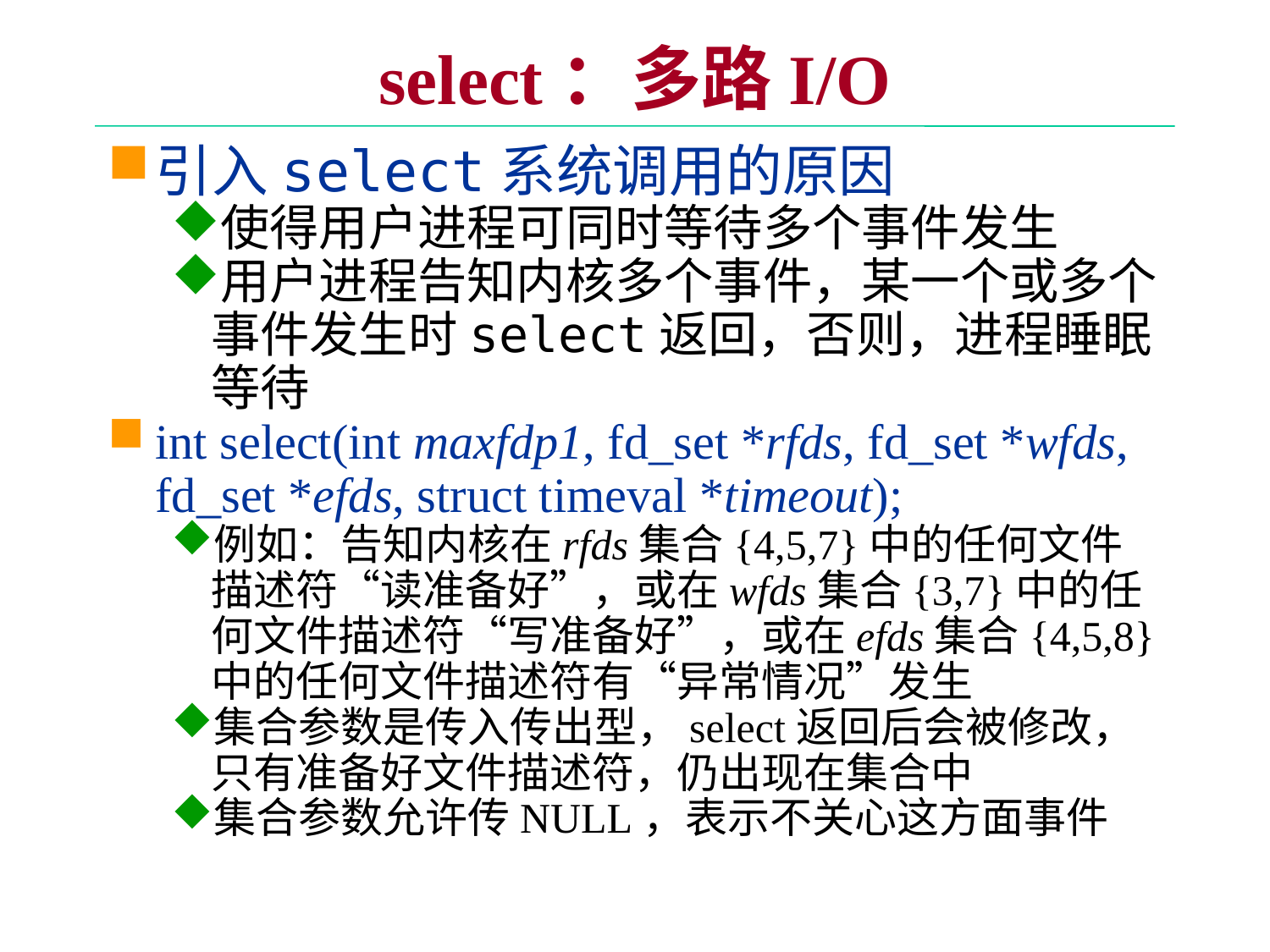

# select：多路I/O
引入select系统调用的原因
使得用户进程可同时等待多个事件发生
用户进程告知内核多个事件，某一个或多个事件发生时select返回，否则，进程睡眠等待
int select(int maxfdp1, fd_set *rfds, fd_set *wfds, fd_set *efds, struct timeval *timeout);
例如：告知内核在rfds集合{4,5,7}中的任何文件描述符“读准备好”，或在wfds集合{3,7}中的任何文件描述符“写准备好”，或在efds集合{4,5,8}中的任何文件描述符有“异常情况”发生
集合参数是传入传出型，select返回后会被修改，只有准备好文件描述符，仍出现在集合中
集合参数允许传NULL，表示不关心这方面事件